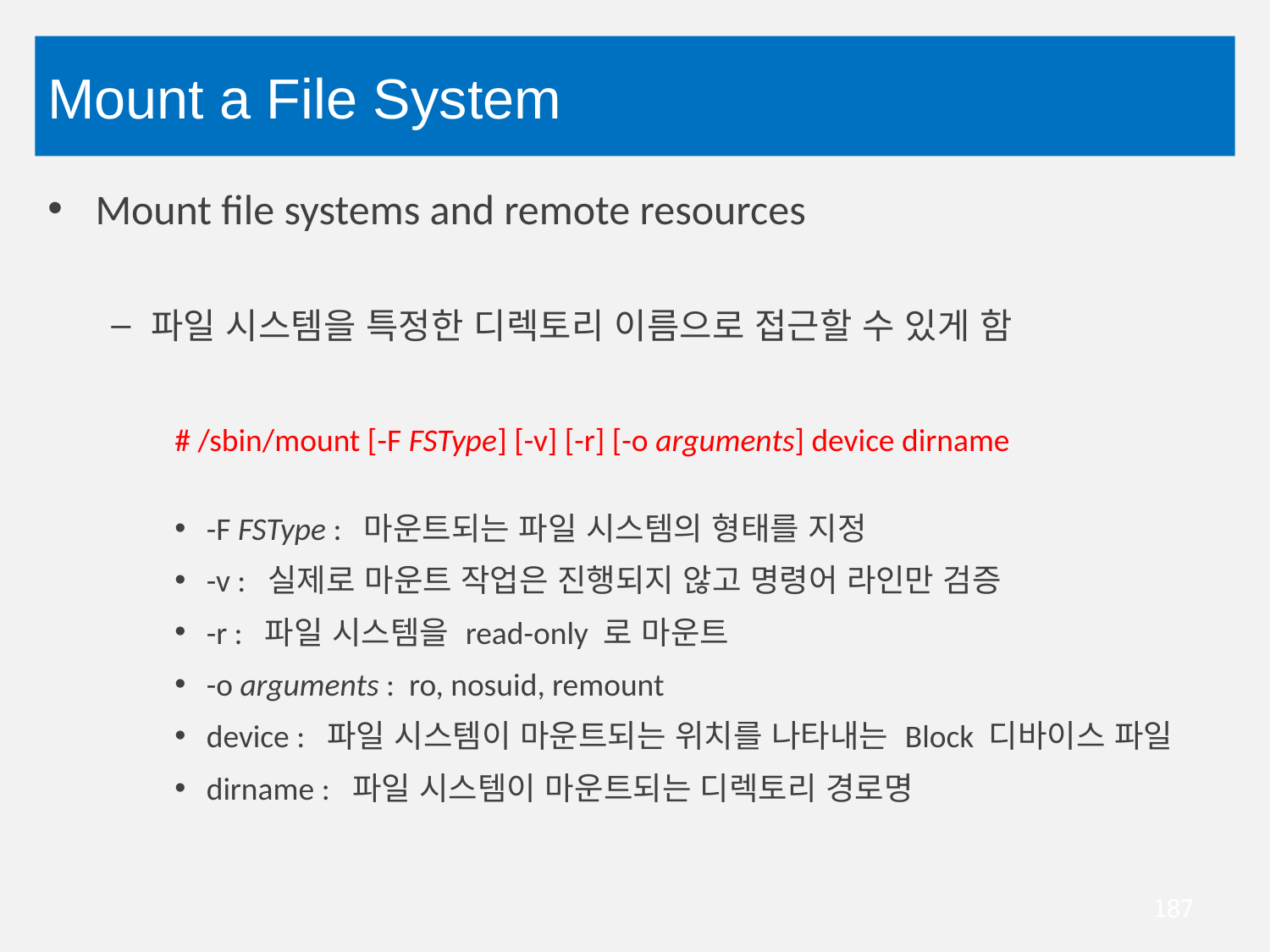

# Mount a File System
Mount file systems and remote resources

파일 시스템을 특정한 디렉토리 이름으로 접근할 수 있게 함

# /sbin/mount [-F FSType] [-v] [-r] [-o arguments] device dirname

-F FSType :  마운트되는 파일 시스템의 형태를 지정
-v :  실제로 마운트 작업은 진행되지 않고 명령어 라인만 검증
-r :  파일 시스템을 read-only 로 마운트
-o arguments :  ro, nosuid, remount
device :  파일 시스템이 마운트되는 위치를 나타내는 Block 디바이스 파일
dirname :  파일 시스템이 마운트되는 디렉토리 경로명
187